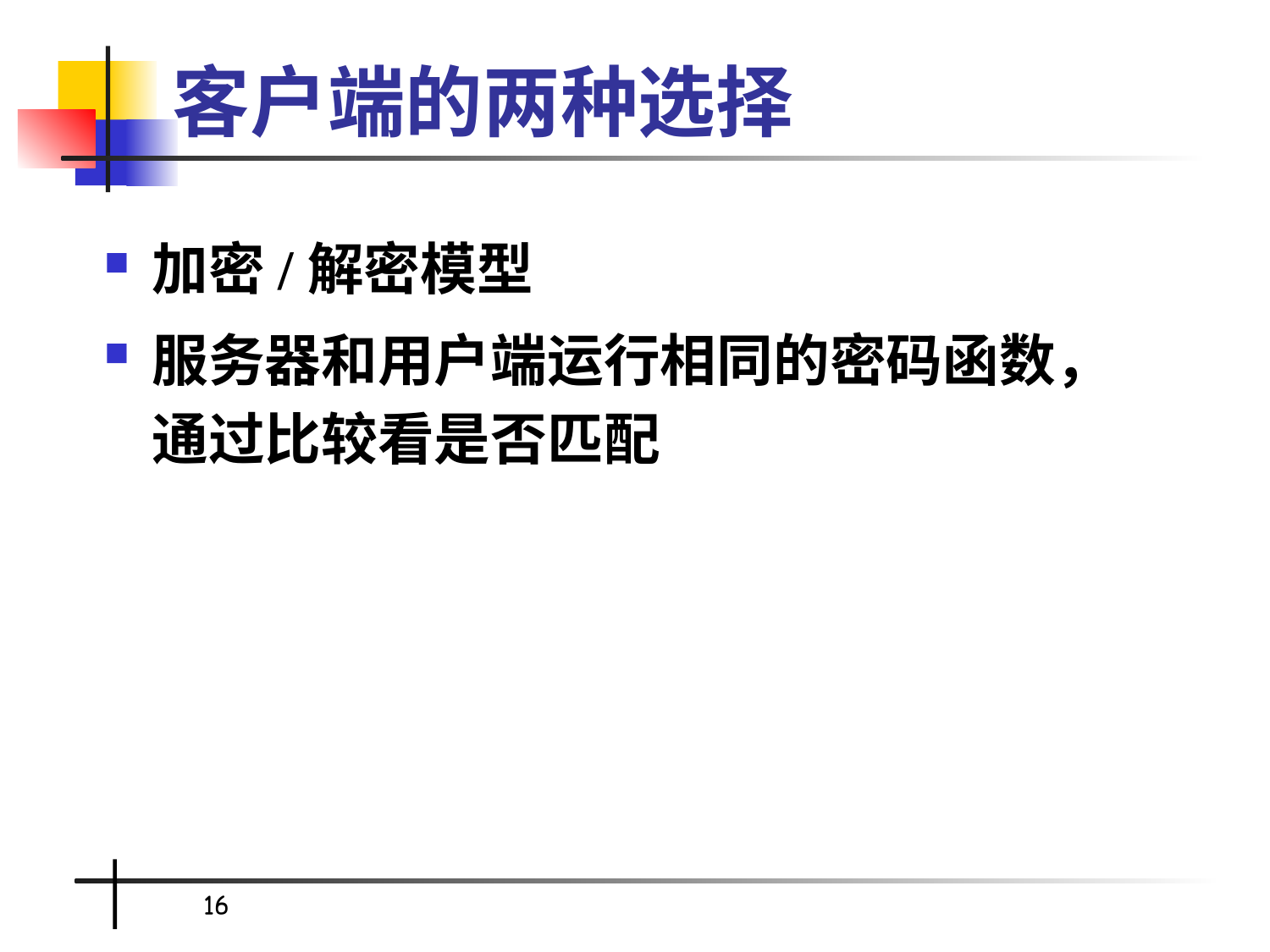

# 客户端的两种选择
加密/解密模型
服务器和用户端运行相同的密码函数，通过比较看是否匹配
16